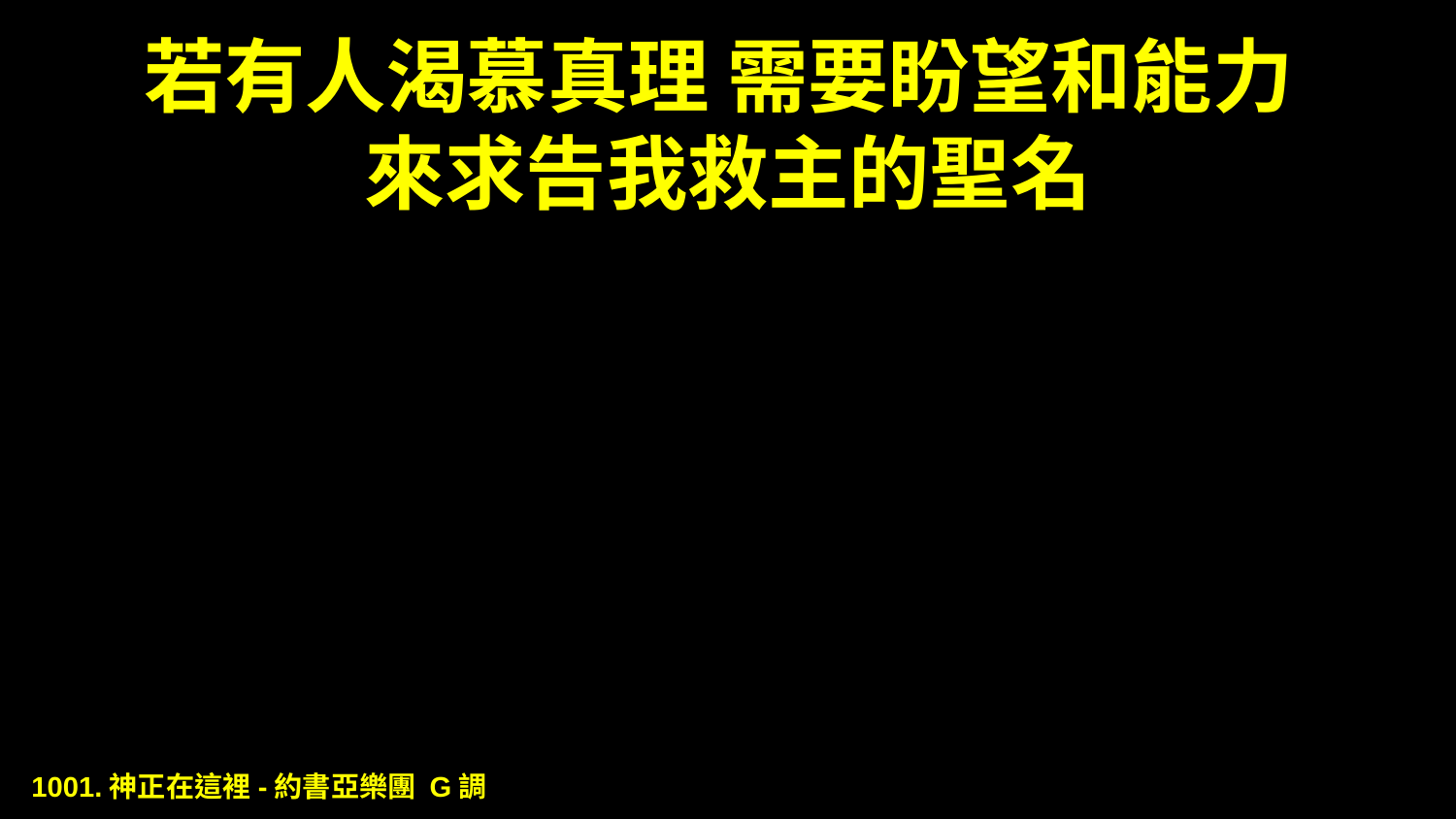

# 若有人渴慕真理 需要盼望和能力 來求告我救主的聖名
1001.神正在這裡-約書亞樂團 G調